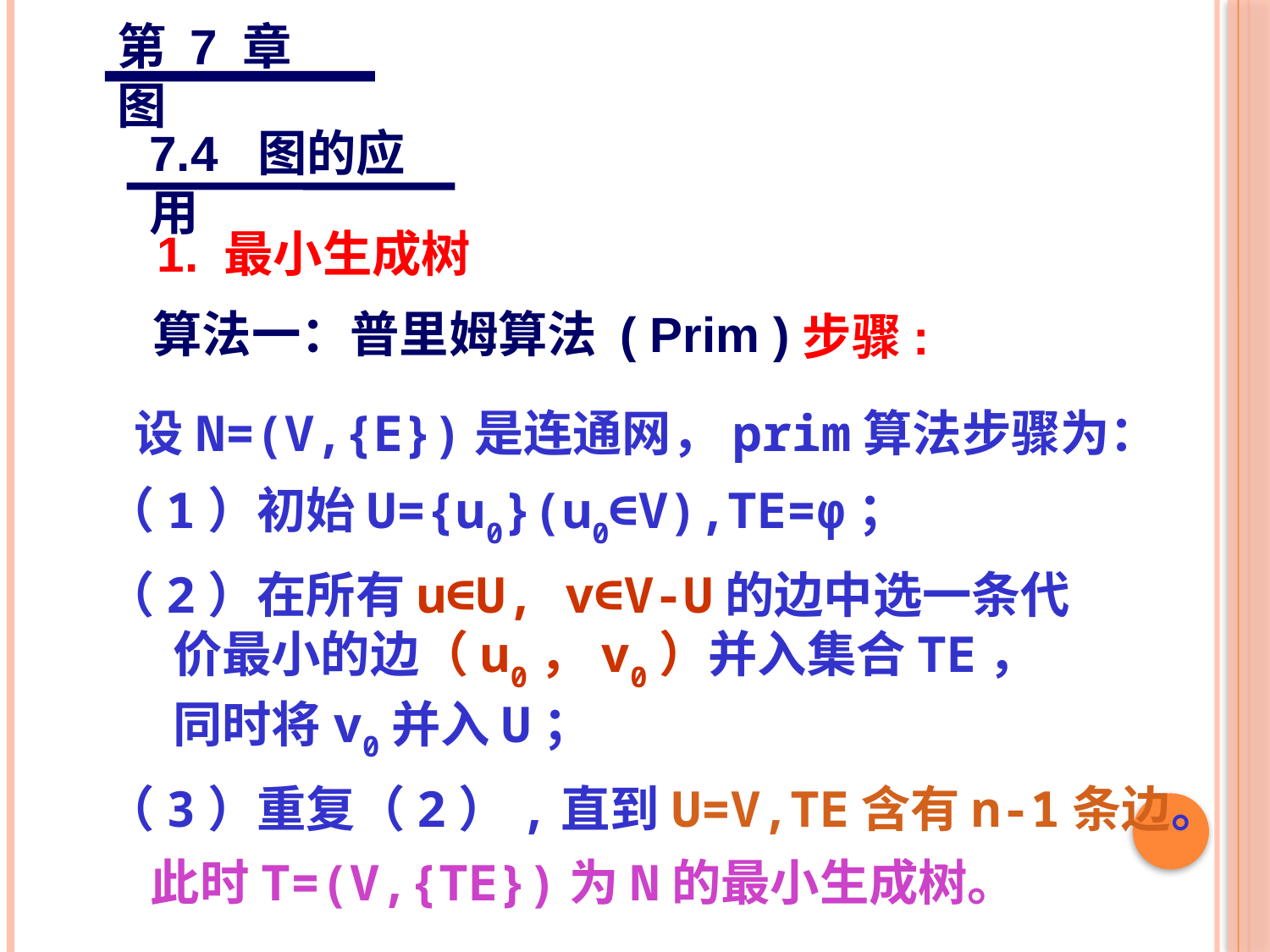

第 7 章  图

7.4  图的应用

1. 最小生成树
算法一：普里姆算法 ( Prim )
步骤:
 设N=(V,{E})是连通网，prim算法步骤为：
（1）初始U={u0}(u0∈V),TE=φ；
（2）在所有u∈U, v∈V-U的边中选一条代
     价最小的边（u0，v0）并入集合TE，
     同时将v0并入U；
（3）重复（2）,直到U=V,TE含有n-1条边。
   此时T=(V,{TE})为N的最小生成树。